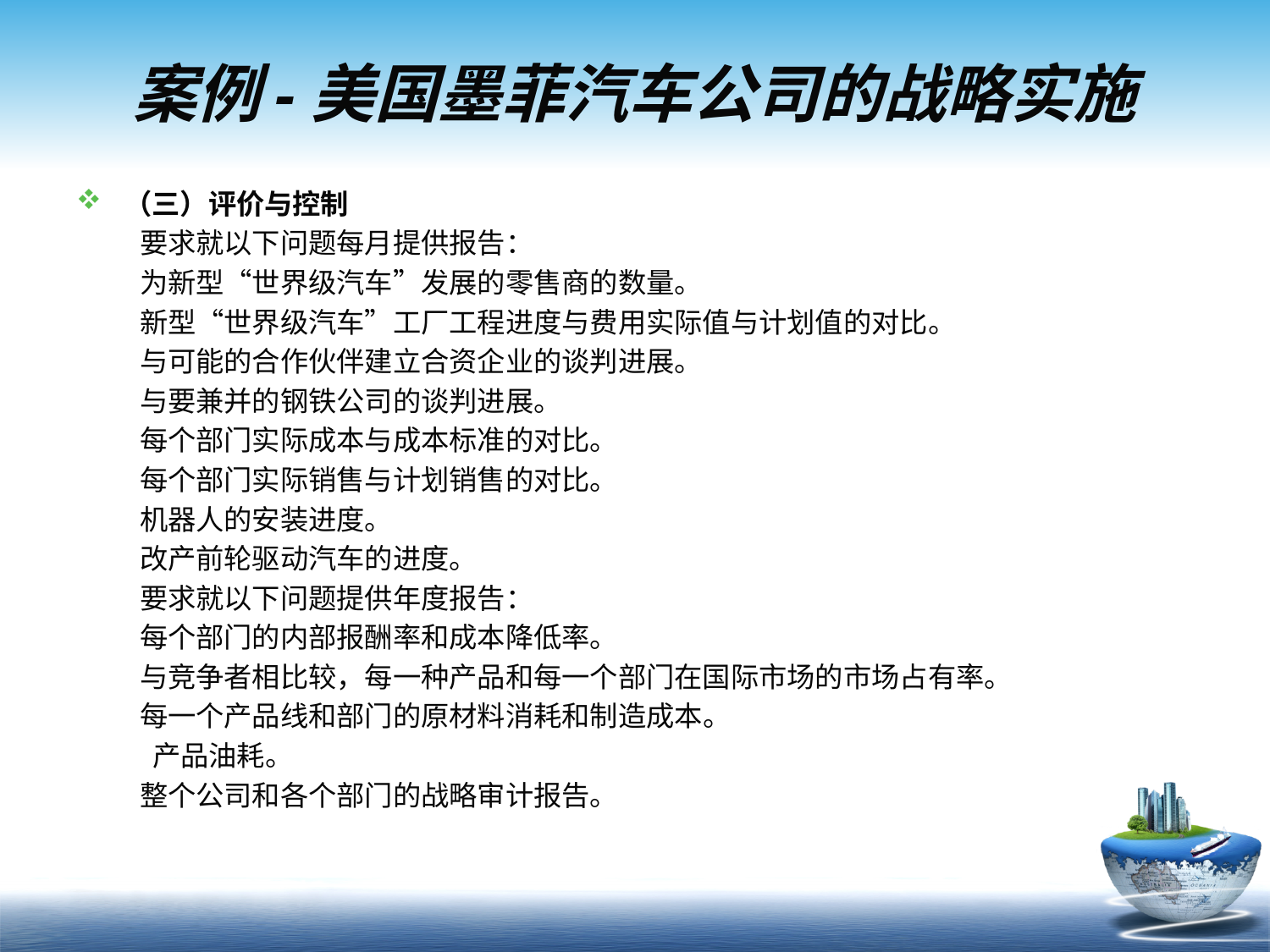

# 案例-美国墨菲汽车公司的战略实施
（三）评价与控制
要求就以下问题每月提供报告：
为新型“世界级汽车”发展的零售商的数量。
新型“世界级汽车”工厂工程进度与费用实际值与计划值的对比。
与可能的合作伙伴建立合资企业的谈判进展。
与要兼并的钢铁公司的谈判进展。
每个部门实际成本与成本标准的对比。
每个部门实际销售与计划销售的对比。
机器人的安装进度。
改产前轮驱动汽车的进度。
要求就以下问题提供年度报告：
每个部门的内部报酬率和成本降低率。
与竞争者相比较，每一种产品和每一个部门在国际市场的市场占有率。
每一个产品线和部门的原材料消耗和制造成本。
 产品油耗。
整个公司和各个部门的战略审计报告。